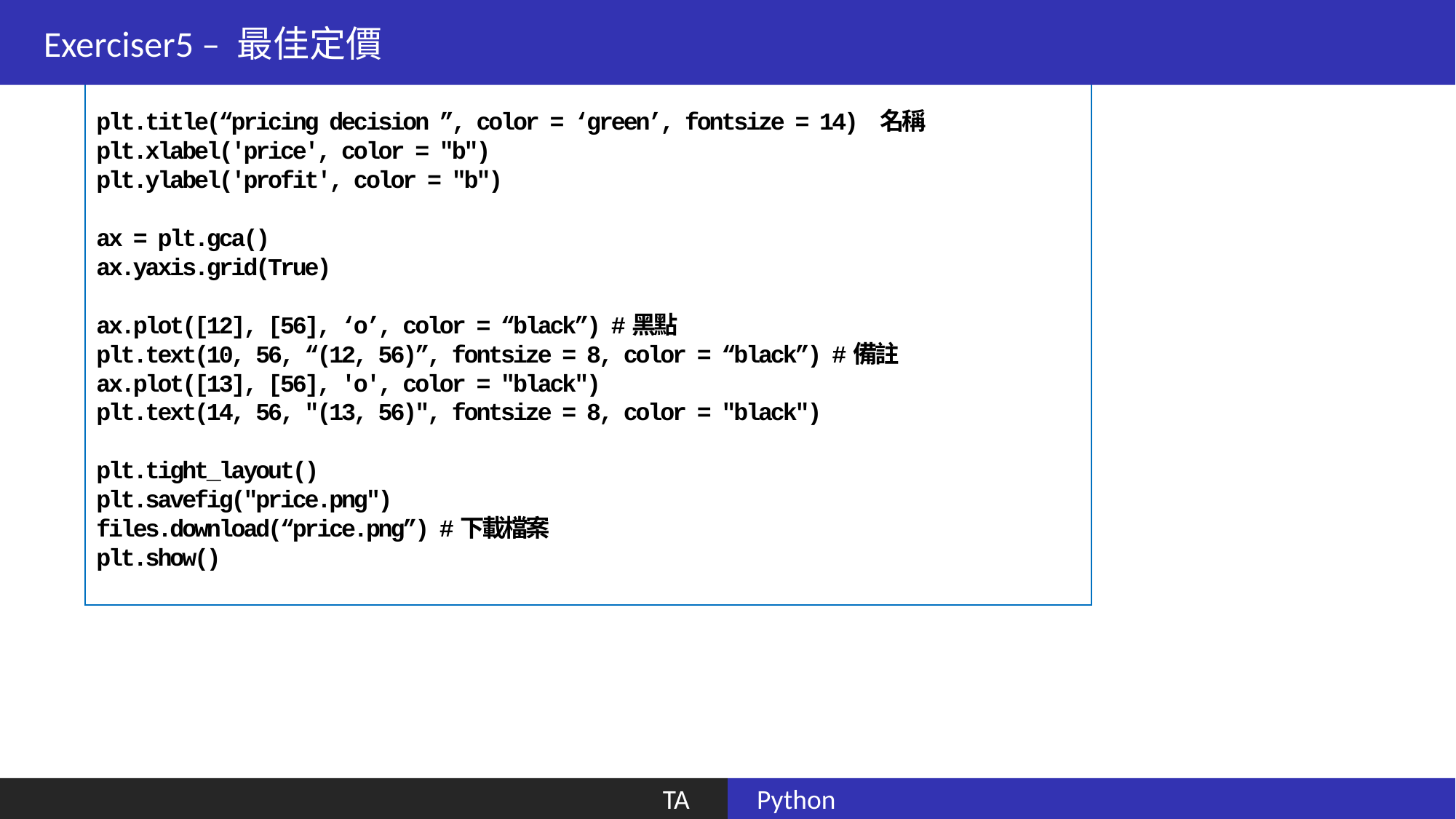

Exerciser5 – 最佳定價
import matplotlib.pyplot as plt
from google.colab import files

l1 = d.items()
l2 = sorted(l1)
x, y = zip(*l2)
plt.xlim(5, 20)
plt.ylim(0,60)
plt.xticks([5, 10, 15, 20], color = 'black')
plt.yticks([0, 10, 20, 30, 40, 50, 60] ,color = 'black')
plt.plot(x, y, color = "r", label = "profit line")
plt.legend(loc = 'upper left')
plt.title(“pricing decision ”, color = ‘green’, fontsize = 14) 名稱
plt.xlabel('price', color = "b")
plt.ylabel('profit', color = "b")
ax = plt.gca()
ax.yaxis.grid(True)
ax.plot([12], [56], ‘o’, color = “black”) #黑點
plt.text(10, 56, “(12, 56)”, fontsize = 8, color = “black”) #備註
ax.plot([13], [56], 'o', color = "black")
plt.text(14, 56, "(13, 56)", fontsize = 8, color = "black")
plt.tight_layout()
plt.savefig("price.png")
files.download(“price.png”) #下載檔案
plt.show()

                                                                                                      TA
   Python